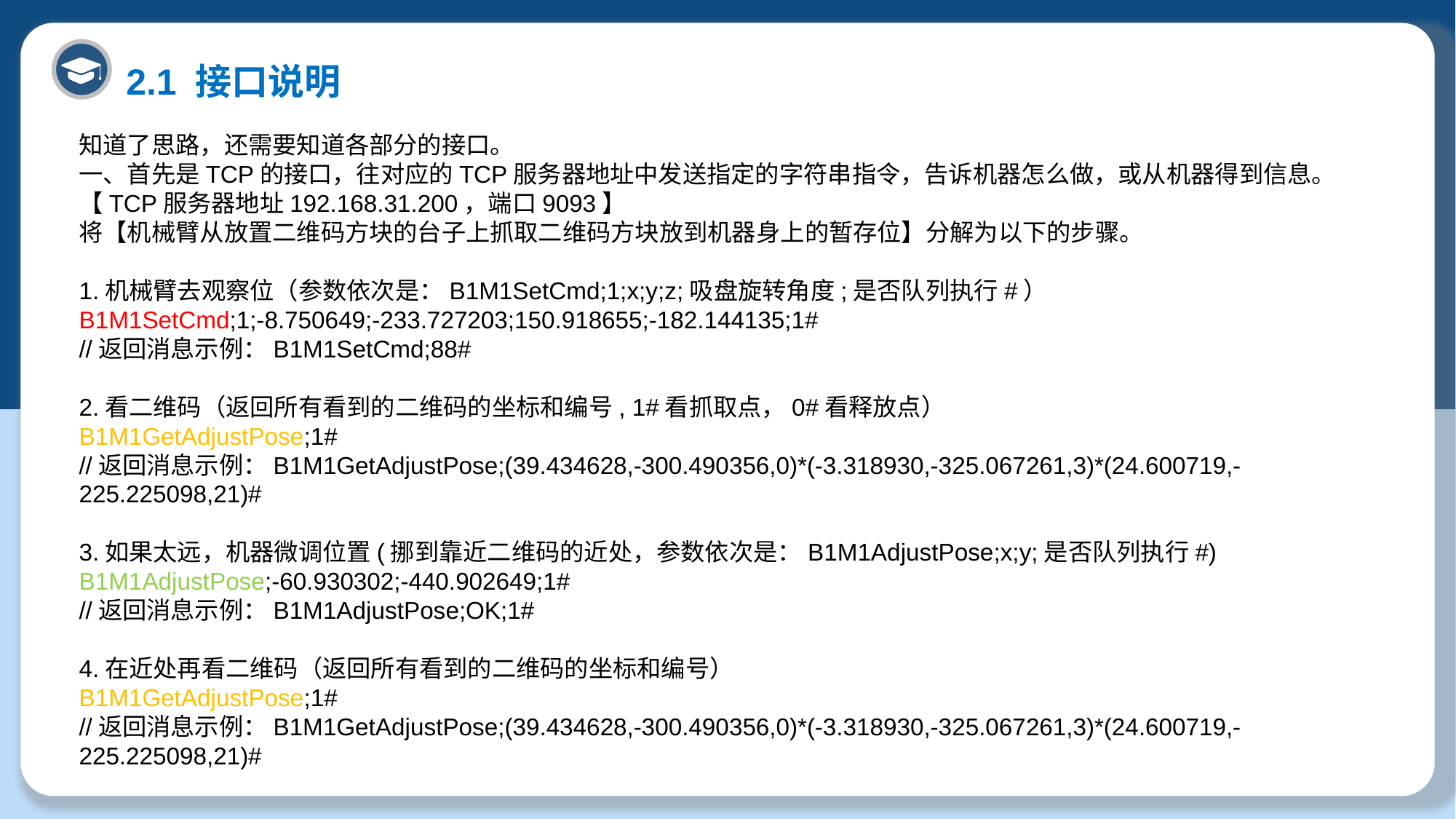

2.1 接口说明
知道了思路，还需要知道各部分的接口。
一、首先是TCP的接口，往对应的TCP服务器地址中发送指定的字符串指令，告诉机器怎么做，或从机器得到信息。
【TCP服务器地址192.168.31.200，端口9093】
将【机械臂从放置二维码方块的台子上抓取二维码方块放到机器身上的暂存位】分解为以下的步骤。

1.机械臂去观察位（参数依次是：B1M1SetCmd;1;x;y;z;吸盘旋转角度;是否队列执行#）
B1M1SetCmd;1;-8.750649;-233.727203;150.918655;-182.144135;1#
//返回消息示例：B1M1SetCmd;88#

2.看二维码（返回所有看到的二维码的坐标和编号, 1#看抓取点，0#看释放点）
B1M1GetAdjustPose;1#
//返回消息示例：B1M1GetAdjustPose;(39.434628,-300.490356,0)*(-3.318930,-325.067261,3)*(24.600719,-225.225098,21)#

3.如果太远，机器微调位置(挪到靠近二维码的近处，参数依次是：B1M1AdjustPose;x;y;是否队列执行#)
B1M1AdjustPose;-60.930302;-440.902649;1#
//返回消息示例：B1M1AdjustPose;OK;1#

4.在近处再看二维码（返回所有看到的二维码的坐标和编号）
B1M1GetAdjustPose;1#
//返回消息示例：B1M1GetAdjustPose;(39.434628,-300.490356,0)*(-3.318930,-325.067261,3)*(24.600719,-225.225098,21)#